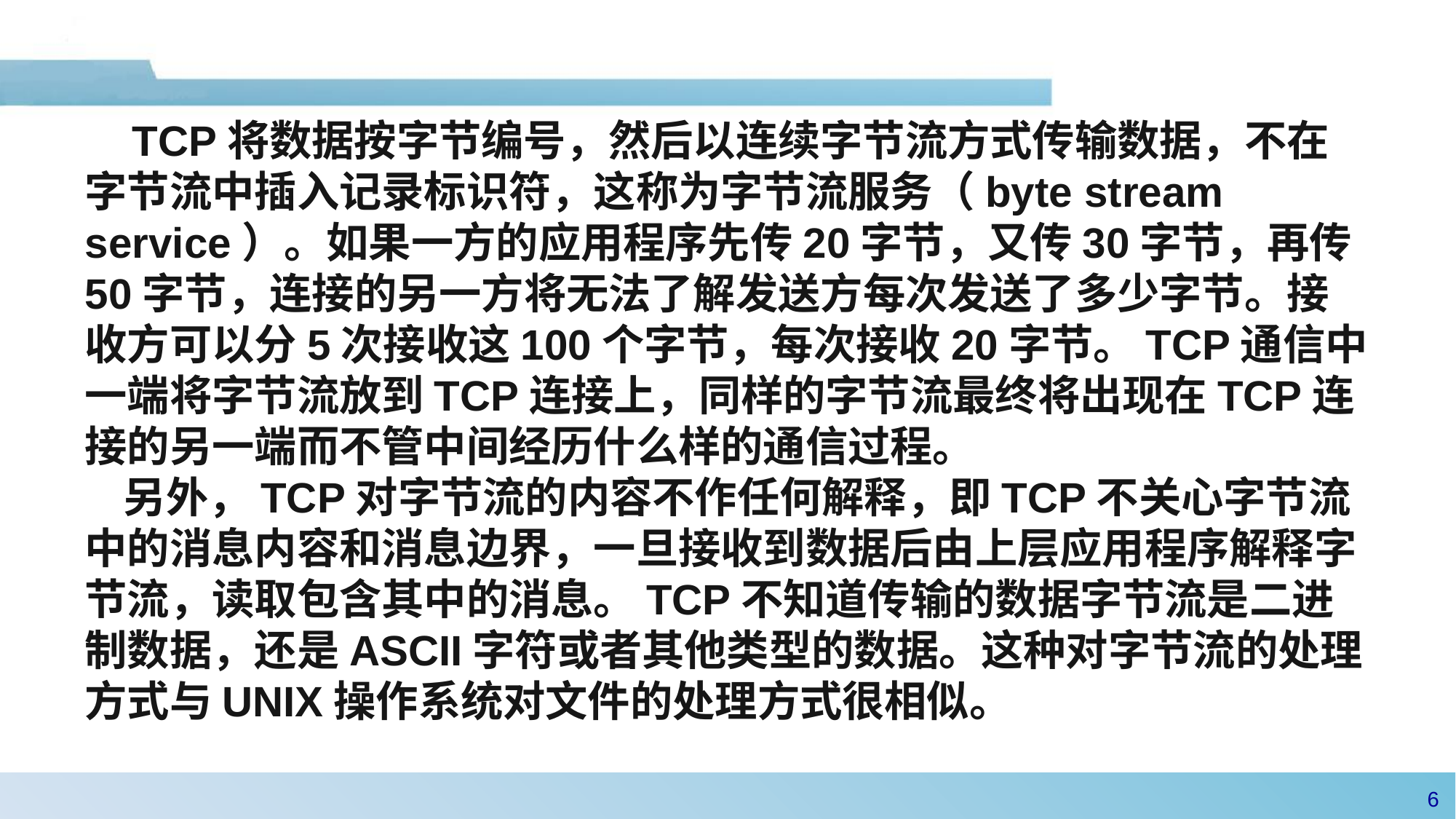

#
    TCP将数据按字节编号，然后以连续字节流方式传输数据，不在字节流中插入记录标识符，这称为字节流服务（byte stream service）。如果一方的应用程序先传20字节，又传30字节，再传50字节，连接的另一方将无法了解发送方每次发送了多少字节。接收方可以分5次接收这100个字节，每次接收20字节。TCP通信中一端将字节流放到TCP连接上，同样的字节流最终将出现在TCP连接的另一端而不管中间经历什么样的通信过程。
    另外，TCP对字节流的内容不作任何解释，即TCP不关心字节流中的消息内容和消息边界，一旦接收到数据后由上层应用程序解释字节流，读取包含其中的消息。TCP不知道传输的数据字节流是二进制数据，还是ASCII字符或者其他类型的数据。这种对字节流的处理方式与UNIX操作系统对文件的处理方式很相似。
6